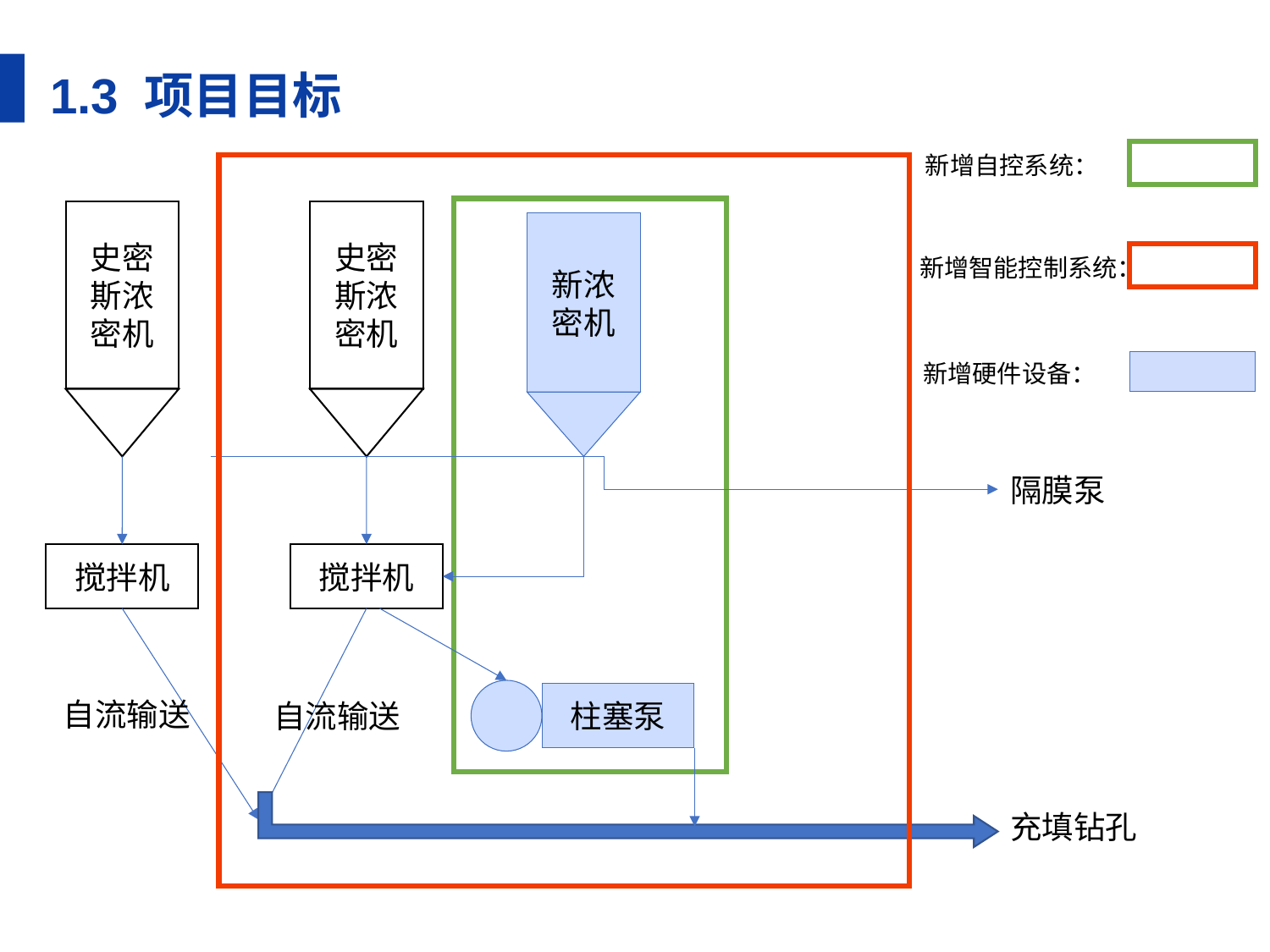

1.3 项目目标

新增自控系统：

史密斯浓密机

史密斯浓密机

新浓密机

新增智能控制系统：

新增硬件设备：

隔膜泵
搅拌机
搅拌机

柱塞泵
自流输送
自流输送
充填钻孔